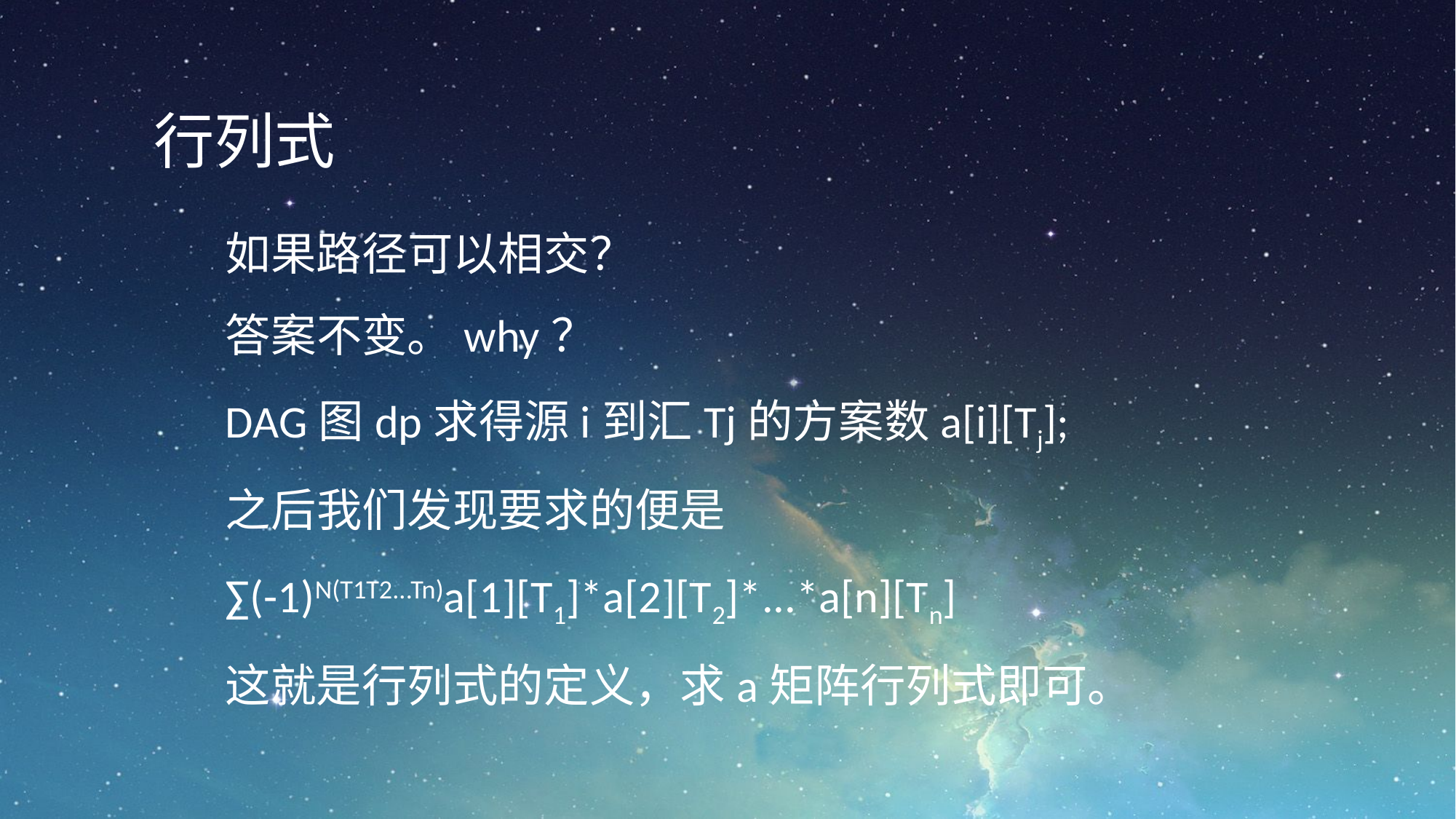

行列式
如果路径可以相交？
答案不变。why？
DAG图dp求得源i到汇Tj的方案数a[i][Tj];
之后我们发现要求的便是
∑(-1)N(T1T2...Tn)a[1][T1]*a[2][T2]*...*a[n][Tn]
这就是行列式的定义，求a矩阵行列式即可。